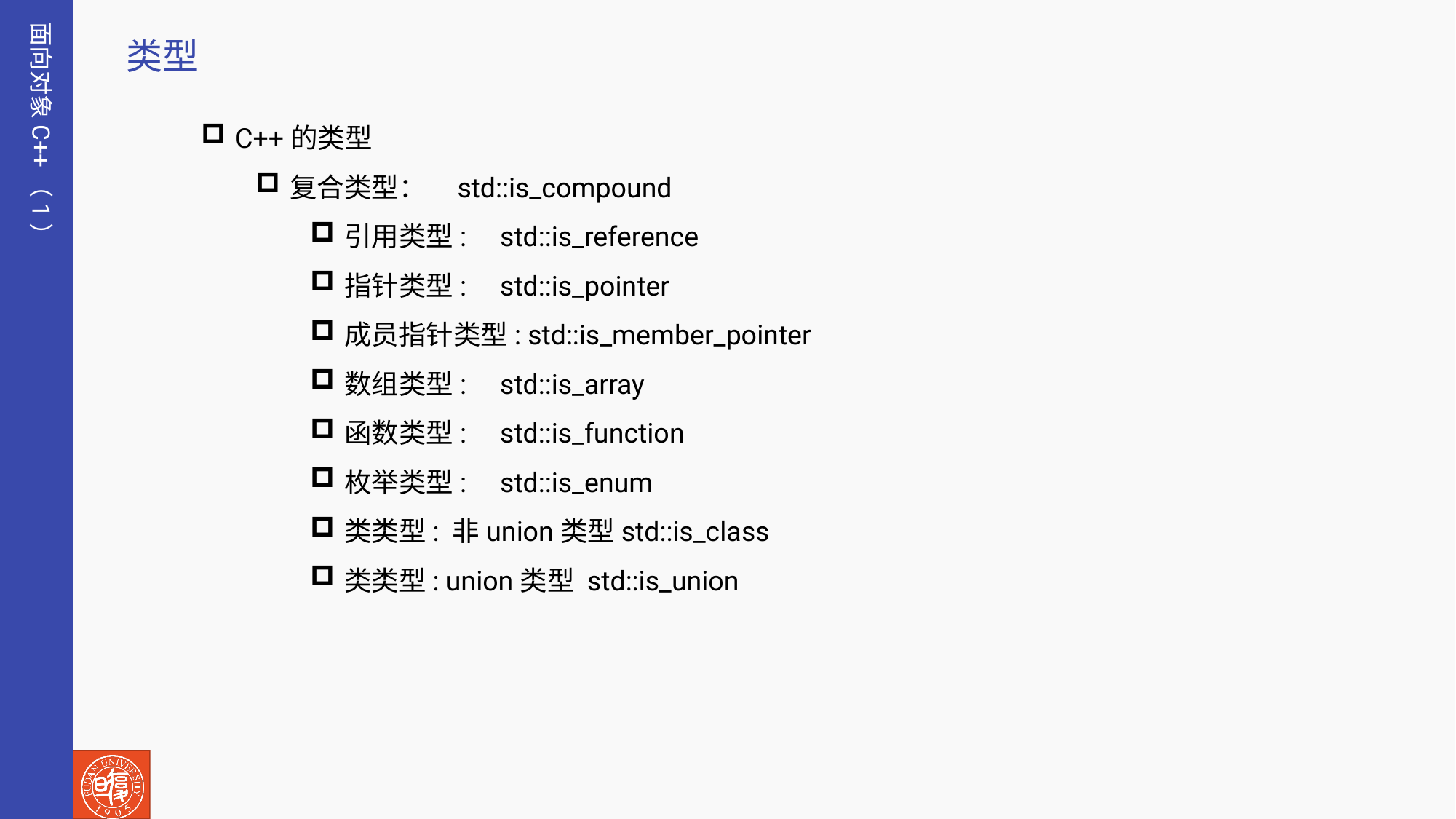

面向对象C++（1）
类型
C++的类型
复合类型：    std::is_compound
引用类型:     std::is_reference
指针类型:     std::is_pointer
成员指针类型: std::is_member_pointer
数组类型:     std::is_array
函数类型:     std::is_function
枚举类型:     std::is_enum
类类型: 非union类型std::is_class
类类型: union类型 std::is_union